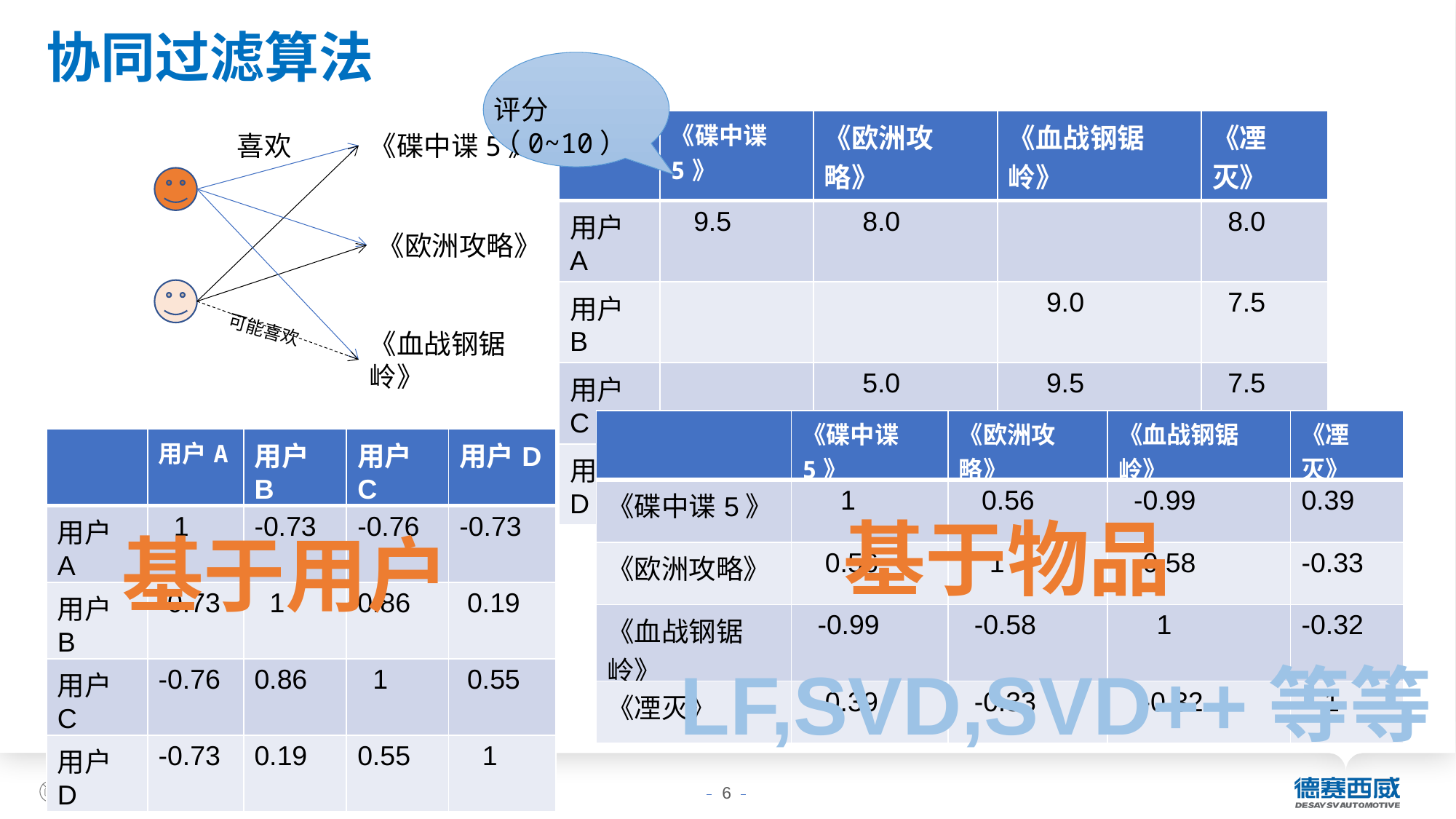

协同过滤算法

评分（0~10）
|  | 《碟中谍5》 | 《欧洲攻略》 | 《血战钢锯岭》 | 《凐灭》 |
| --- | --- | --- | --- | --- |
| 用户A | 9.5 | 8.0 |  | 8.0 |
| 用户B |  |  | 9.0 | 7.5 |
| 用户C |  | 5.0 | 9.5 | 7.5 |
| 用户D |  | 7.0 | 8.5 |  |
喜欢
《碟中谍5》

《欧洲攻略》

可能喜欢
《血战钢锯岭》
|  | 《碟中谍5》 | 《欧洲攻略》 | 《血战钢锯岭》 | 《凐灭》 |
| --- | --- | --- | --- | --- |
| 《碟中谍5》 | 1 | 0.56 | -0.99 | 0.39 |
| 《欧洲攻略》 | 0.56 | 1 | -0.58 | -0.33 |
| 《血战钢锯岭》 | -0.99 | -0.58 | 1 | -0.32 |
| 《凐灭》 | 0.39 | -0.33 | -0.32 | 1 |
|  | 用户A | 用户B | 用户C | 用户D |
| --- | --- | --- | --- | --- |
| 用户A | 1 | -0.73 | -0.76 | -0.73 |
| 用户B | -0.73 | 1 | 0.86 | 0.19 |
| 用户C | -0.76 | 0.86 | 1 | 0.55 |
| 用户D | -0.73 | 0.19 | 0.55 | 1 |
基于物品
基于用户
LF,SVD,SVD++等等